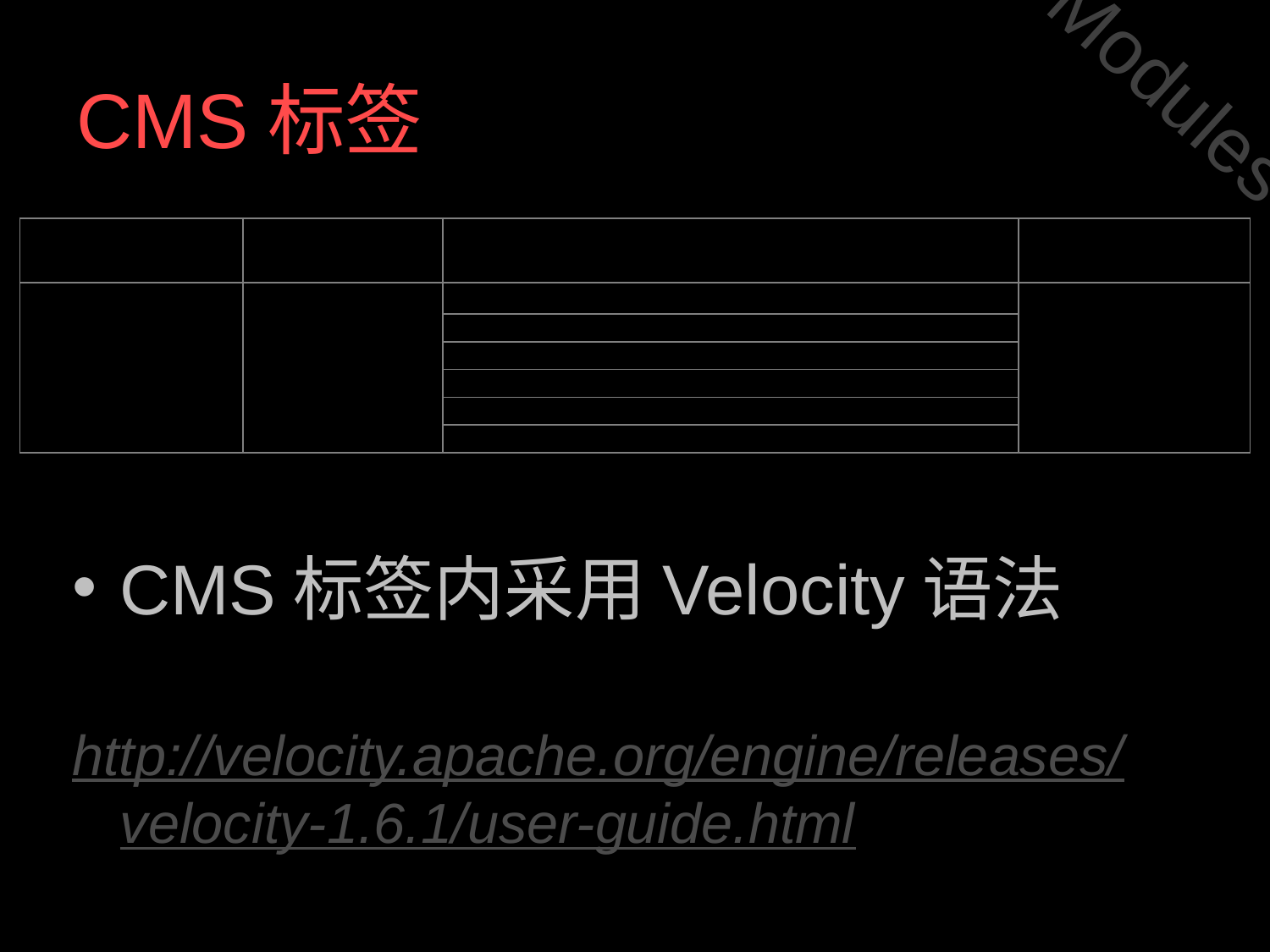

Modules
# CMS标签
| Tag名称 | Tag说明 | 字段类型 | 多行编辑属性 |
| --- | --- | --- | --- |
| cms:custom | 自定义标签 | string | $customList |
|  |  | mutilString |  |
|  |  | href |  |
|  |  | boolean |  |
|  |  | date |  |
|  |  | email |  |
CMS标签内采用Velocity语法

http://velocity.apache.org/engine/releases/velocity-1.6.1/user-guide.html